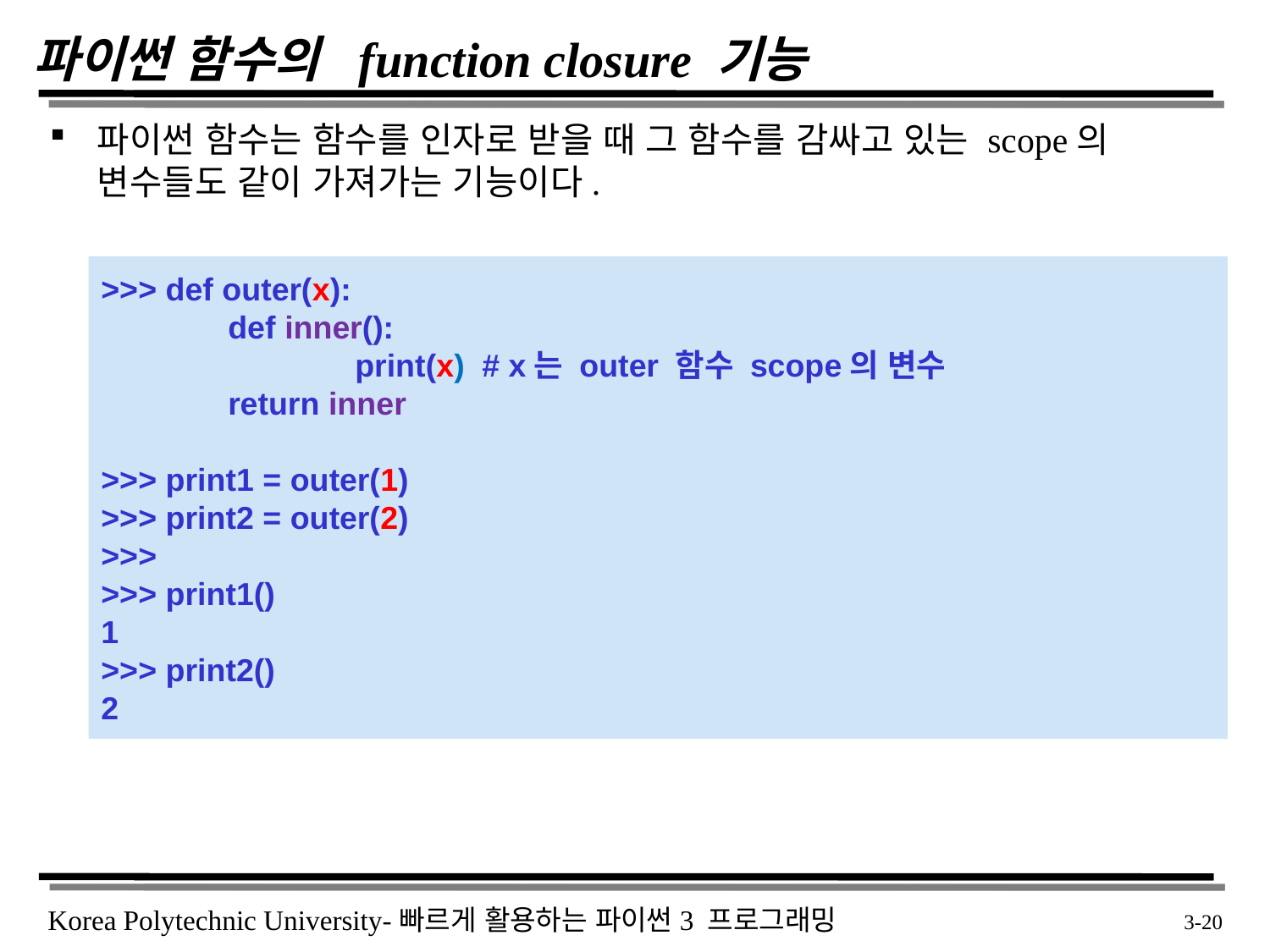

# 파이썬 함수의  function closure 기능
파이썬 함수는 함수를 인자로 받을 때 그 함수를 감싸고 있는 scope의 변수들도 같이 가져가는 기능이다.

>>> def outer(x):
	def inner():
		print(x)	# x는 outer 함수 scope의 변수
	return inner

>>> print1 = outer(1)
>>> print2 = outer(2)
>>>
>>> print1()
1
>>> print2()
2
 3-20